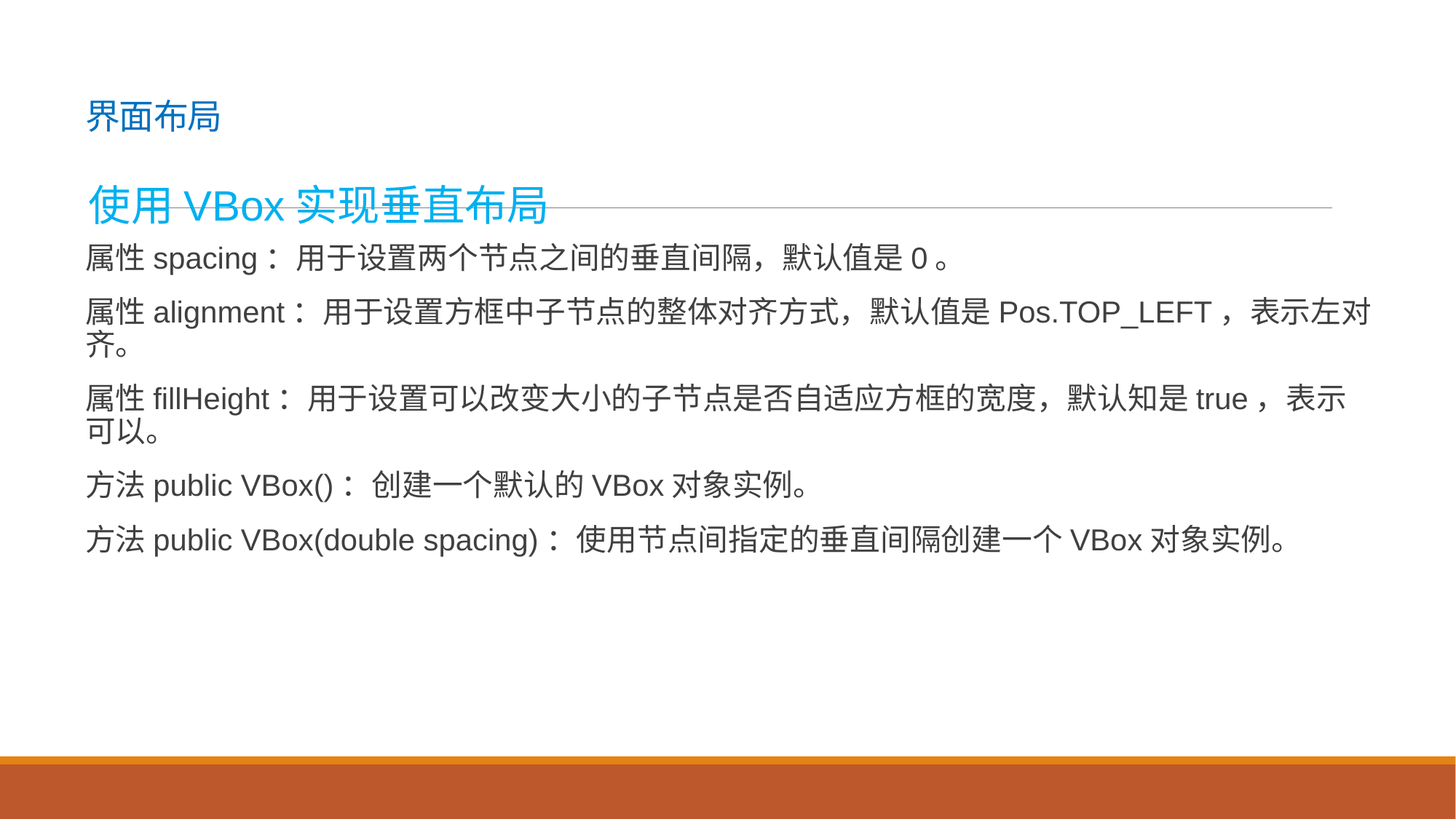

# 界面布局
使用VBox实现垂直布局
属性spacing：用于设置两个节点之间的垂直间隔，默认值是0。
属性alignment：用于设置方框中子节点的整体对齐方式，默认值是Pos.TOP_LEFT，表示左对齐。
属性fillHeight：用于设置可以改变大小的子节点是否自适应方框的宽度，默认知是true，表示可以。
方法public VBox()：创建一个默认的VBox对象实例。
方法public VBox(double spacing)：使用节点间指定的垂直间隔创建一个VBox对象实例。